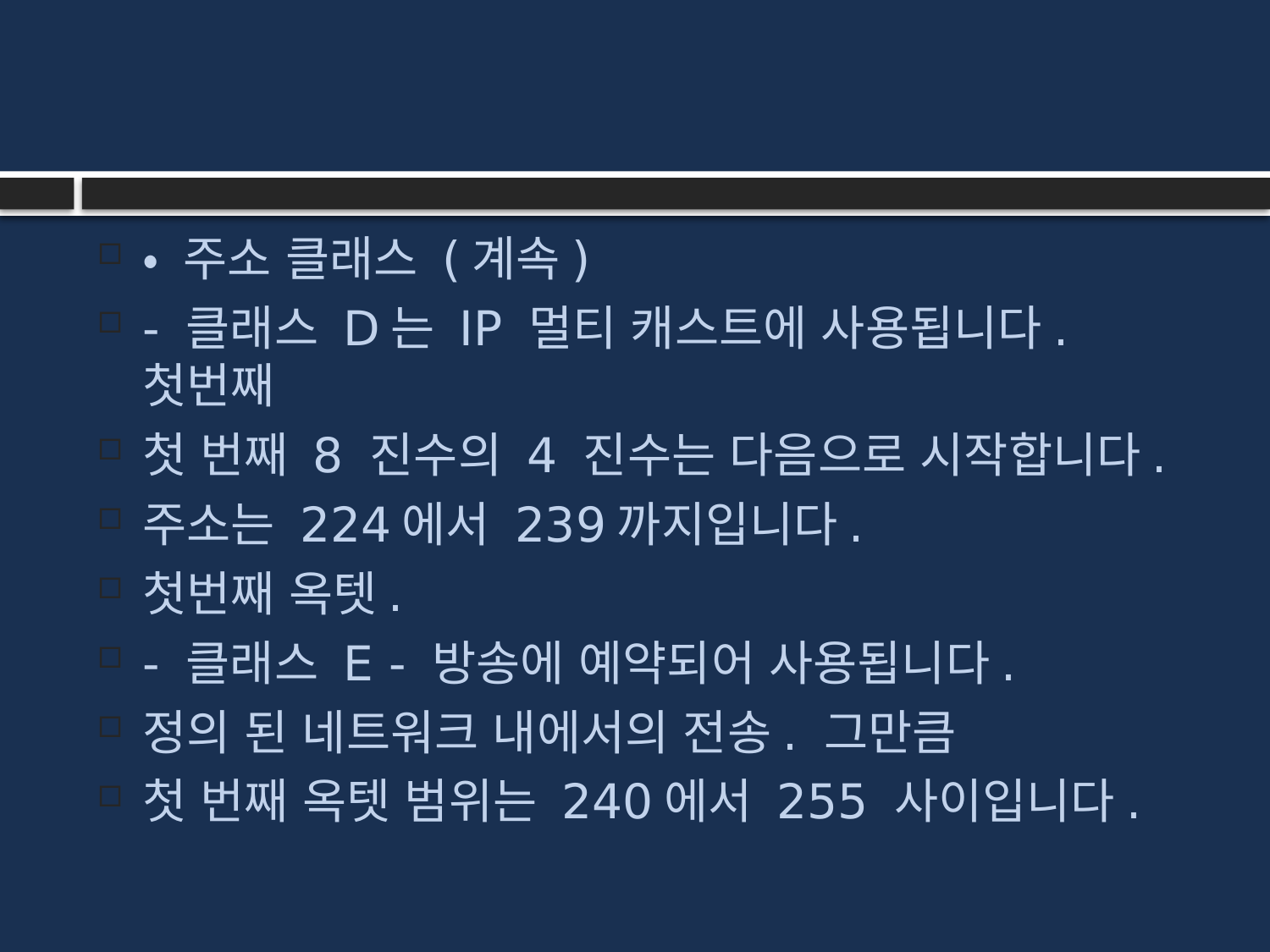

#
• 주소 클래스 (계속)
- 클래스 D는 IP 멀티 캐스트에 사용됩니다. 첫번째
첫 번째 8 진수의 4 진수는 다음으로 시작합니다.
주소는 224에서 239까지입니다.
첫번째 옥텟.
- 클래스 E - 방송에 예약되어 사용됩니다.
정의 된 네트워크 내에서의 전송. 그만큼
첫 번째 옥텟 범위는 240에서 255 사이입니다.